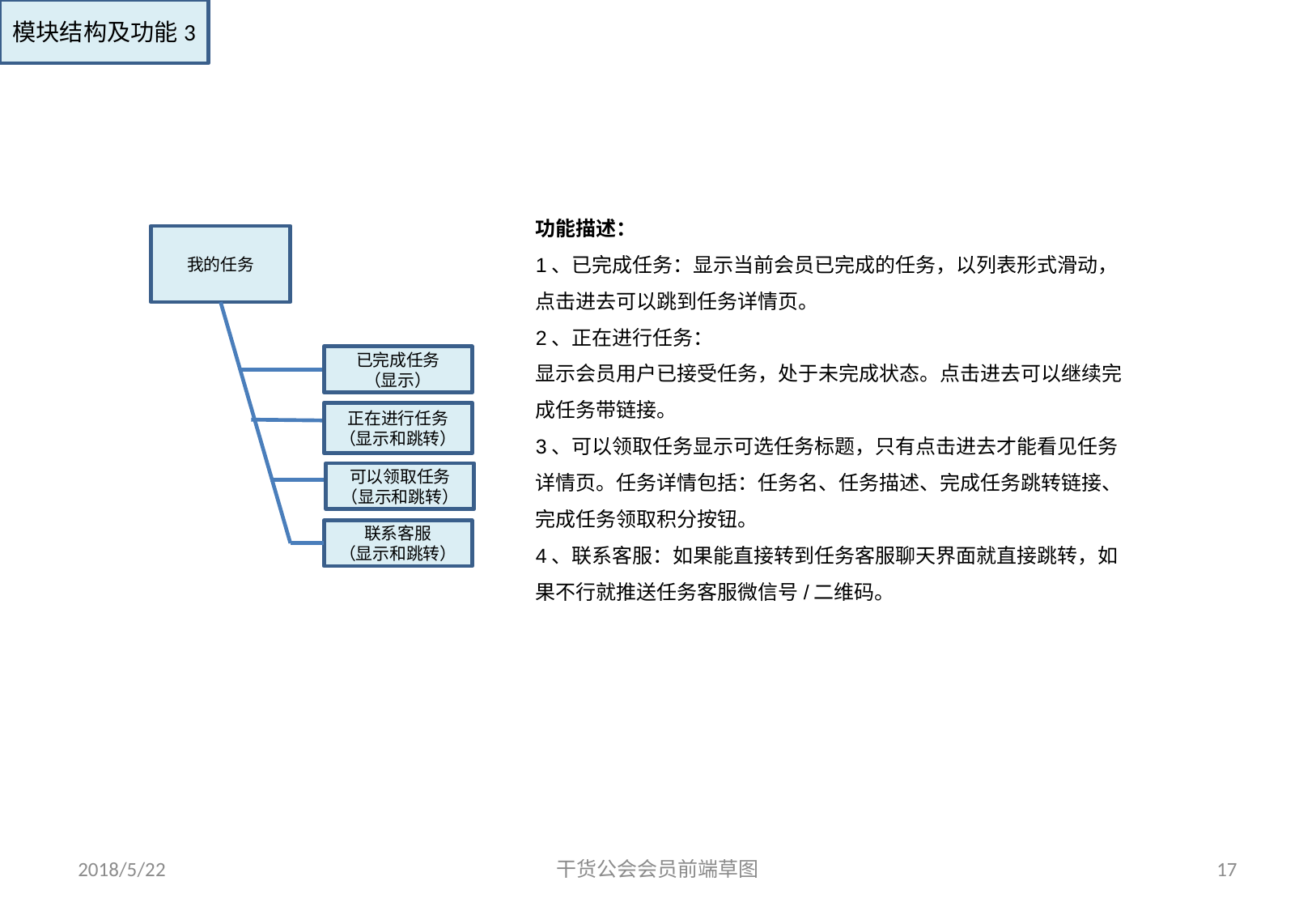

模块结构及功能3
功能描述：
1、已完成任务：显示当前会员已完成的任务，以列表形式滑动，点击进去可以跳到任务详情页。
2、正在进行任务：
显示会员用户已接受任务，处于未完成状态。点击进去可以继续完成任务带链接。
3、可以领取任务显示可选任务标题，只有点击进去才能看见任务详情页。任务详情包括：任务名、任务描述、完成任务跳转链接、完成任务领取积分按钮。
4、联系客服：如果能直接转到任务客服聊天界面就直接跳转，如果不行就推送任务客服微信号/二维码。

我的任务
已完成任务
（显示）
正在进行任务
（显示和跳转）
可以领取任务
（显示和跳转）
联系客服
（显示和跳转）
2018/5/22
干货公会会员前端草图
17